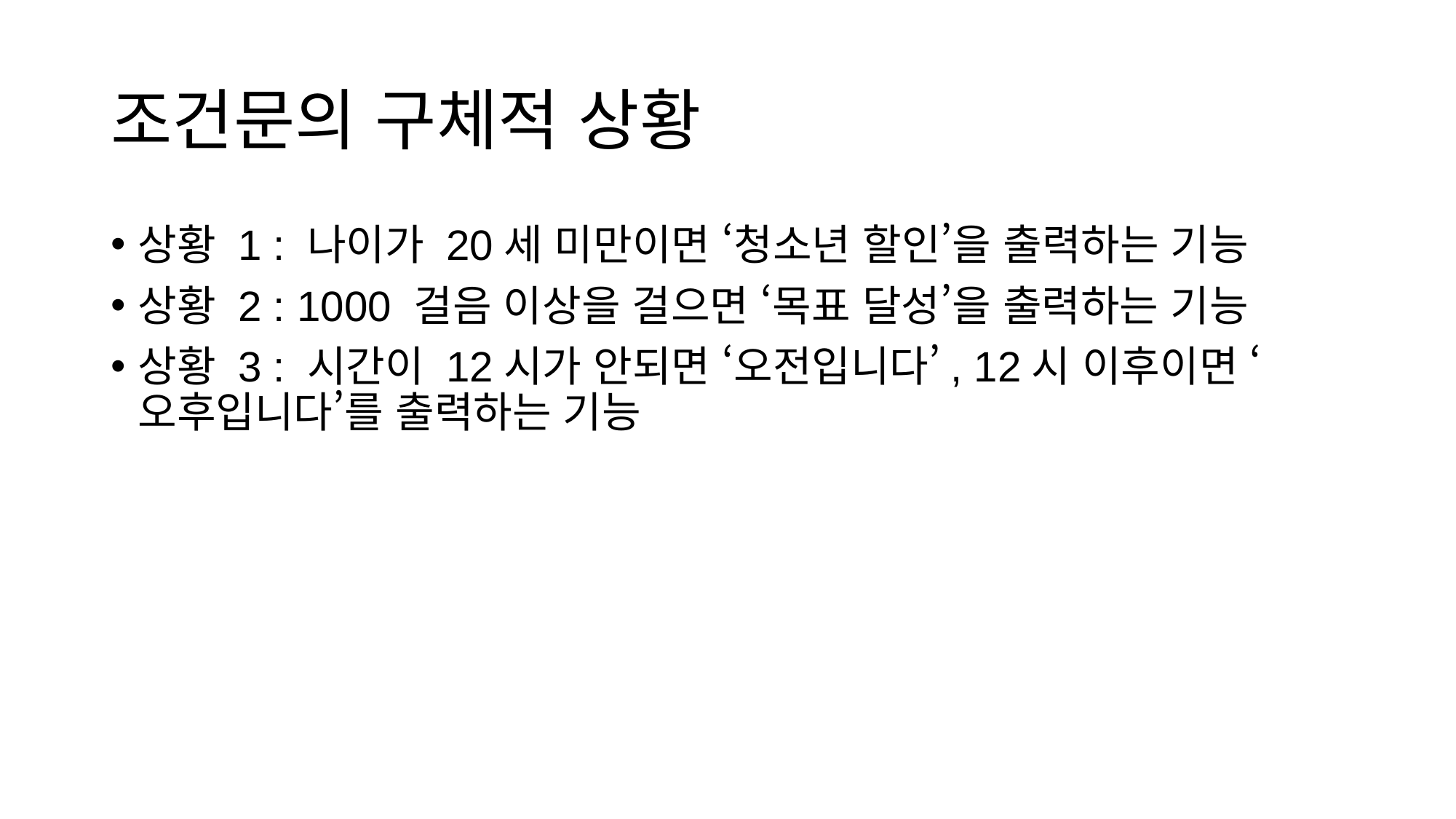

# 조건문의 구체적 상황
상황 1 : 나이가 20세 미만이면 ‘청소년 할인’을 출력하는 기능
상황 2 : 1000 걸음 이상을 걸으면 ‘목표 달성’을 출력하는 기능
상황 3 : 시간이 12시가 안되면 ‘오전입니다’, 12시 이후이면 ‘오후입니다’를 출력하는 기능